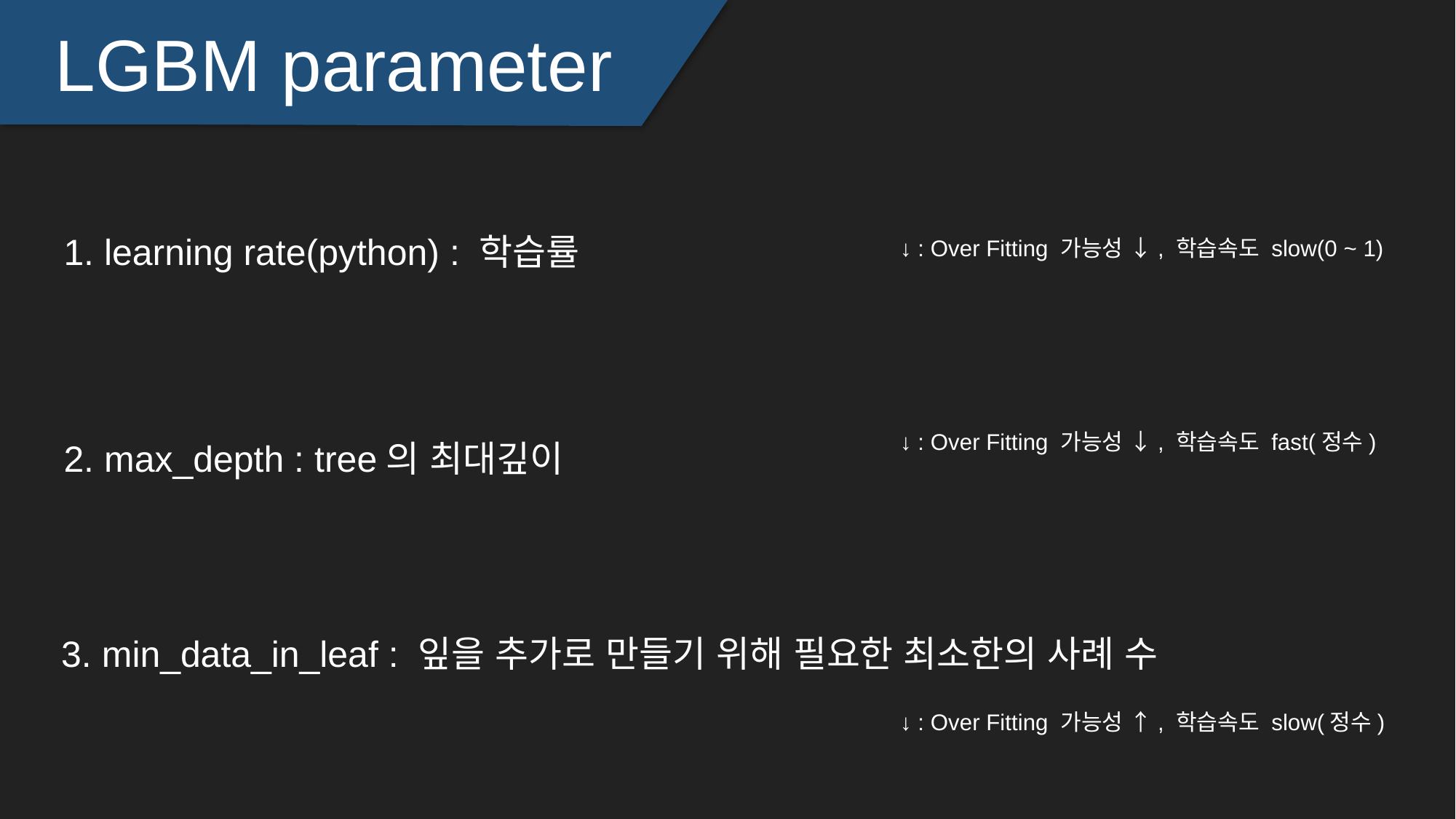

LGBM parameter

↓ : Over Fitting 가능성 ↓, 학습속도 slow(0 ~ 1)

1. learning rate(python) : 학습률

↓ : Over Fitting 가능성 ↓, 학습속도 fast(정수)

2. max_depth : tree의 최대깊이
3. min_data_in_leaf : 잎을 추가로 만들기 위해 필요한 최소한의 사례 수

↓ : Over Fitting 가능성 ↑, 학습속도 slow(정수)